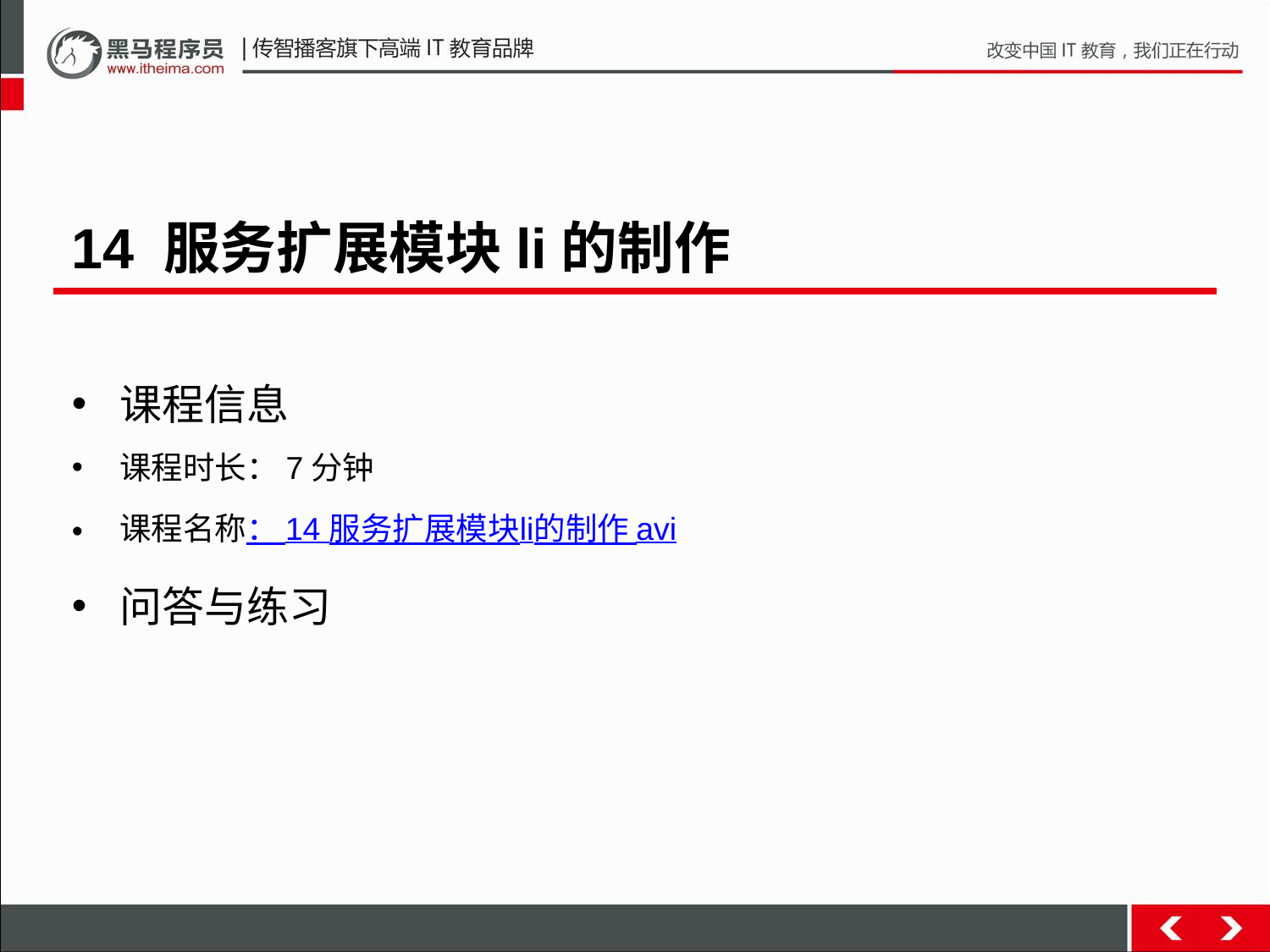

14 服务扩展模块li的制作
课程信息
课程时长：7分钟
课程名称： 14 服务扩展模块li的制作 avi
问答与练习